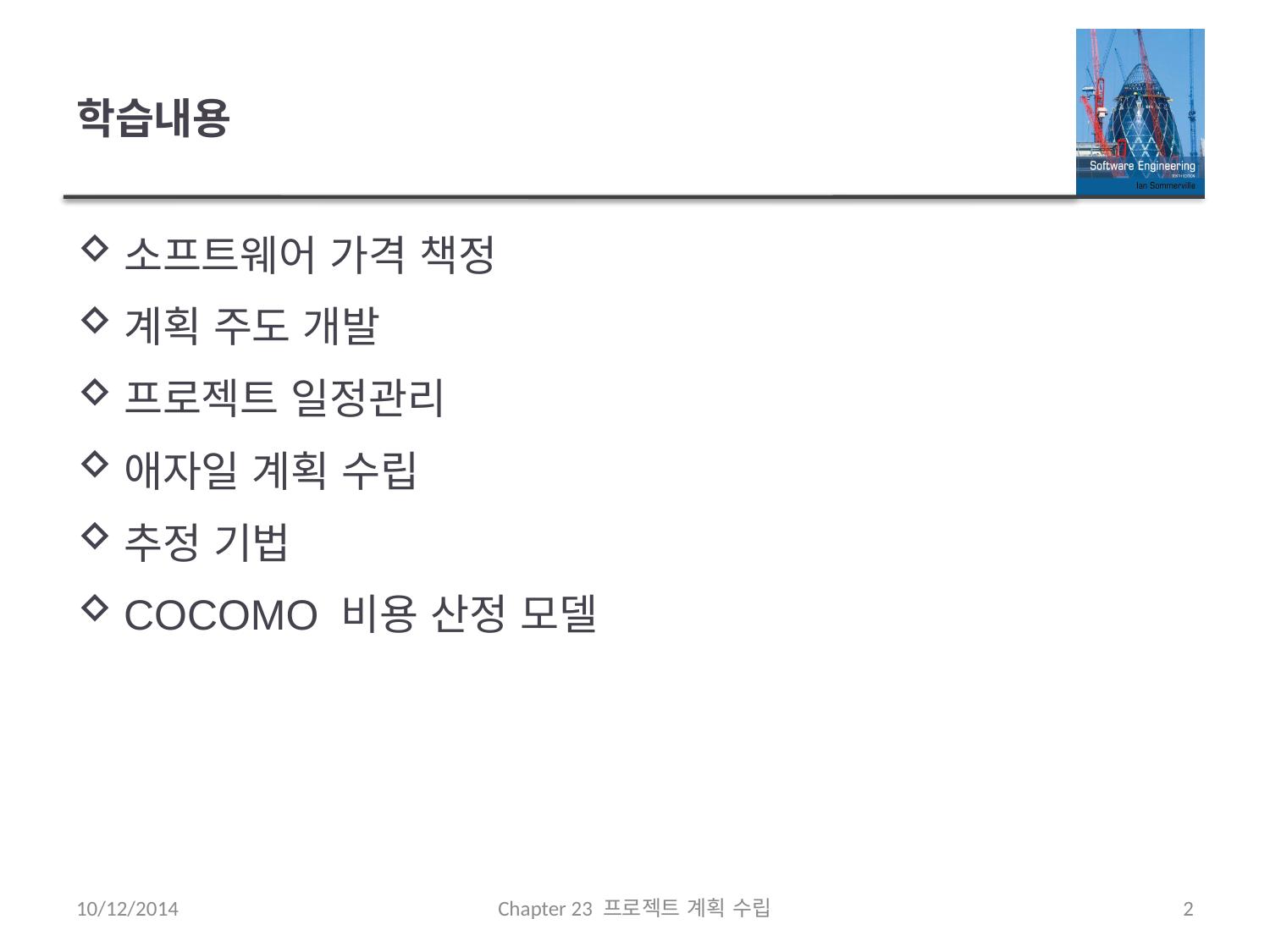

# 학습내용
소프트웨어 가격 책정
계획 주도 개발
프로젝트 일정관리
애자일 계획 수립
추정 기법
COCOMO 비용 산정 모델
10/12/2014
Chapter 23 프로젝트 계획 수립
2